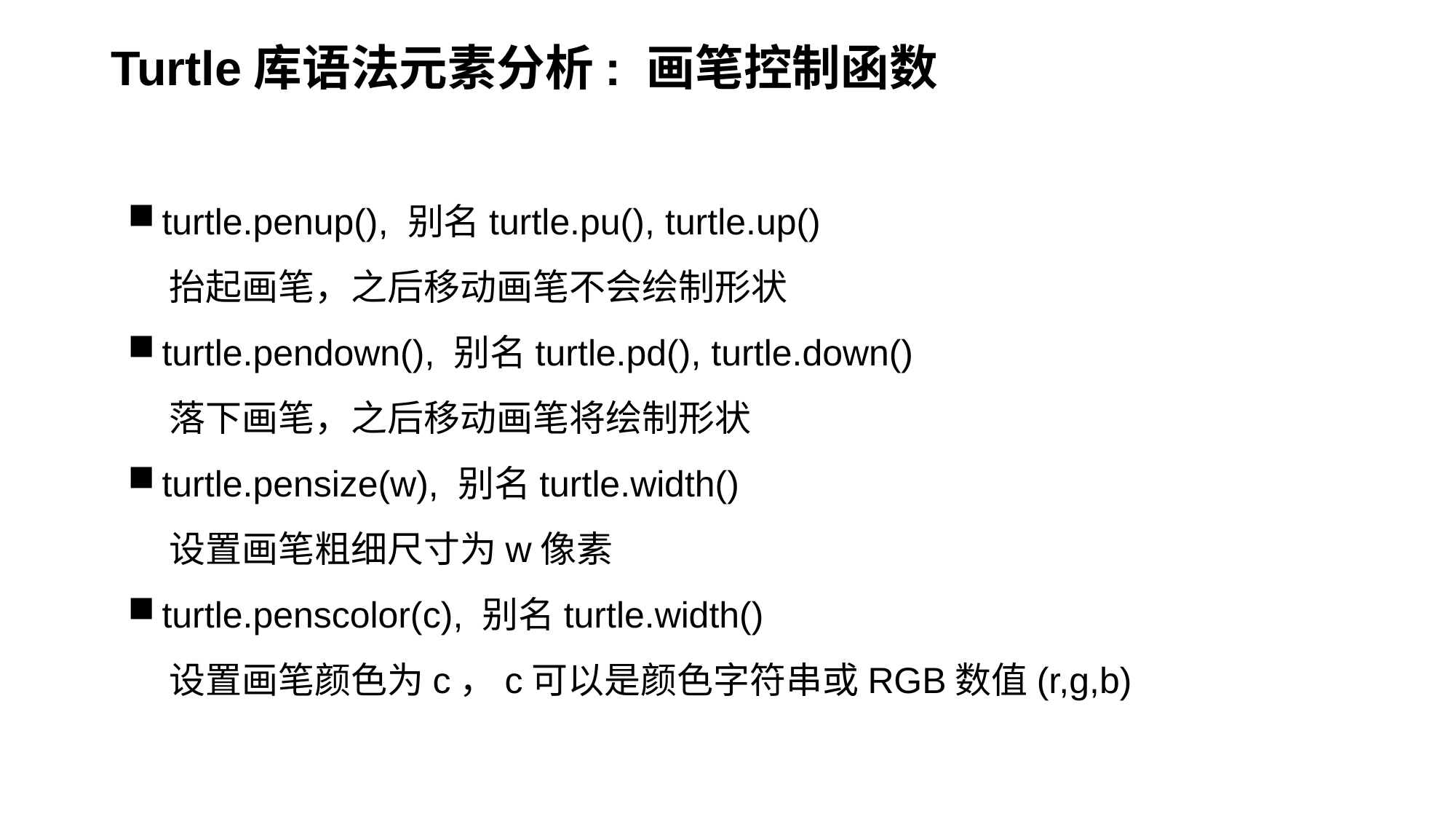

# Turtle库语法元素分析: 画笔控制函数
turtle.penup(), 别名turtle.pu(), turtle.up()
    抬起画笔，之后移动画笔不会绘制形状
turtle.pendown(), 别名turtle.pd(), turtle.down()
    落下画笔，之后移动画笔将绘制形状
turtle.pensize(w), 别名turtle.width()
    设置画笔粗细尺寸为w像素
turtle.penscolor(c), 别名turtle.width()
    设置画笔颜色为c，c可以是颜色字符串或RGB数值(r,g,b)